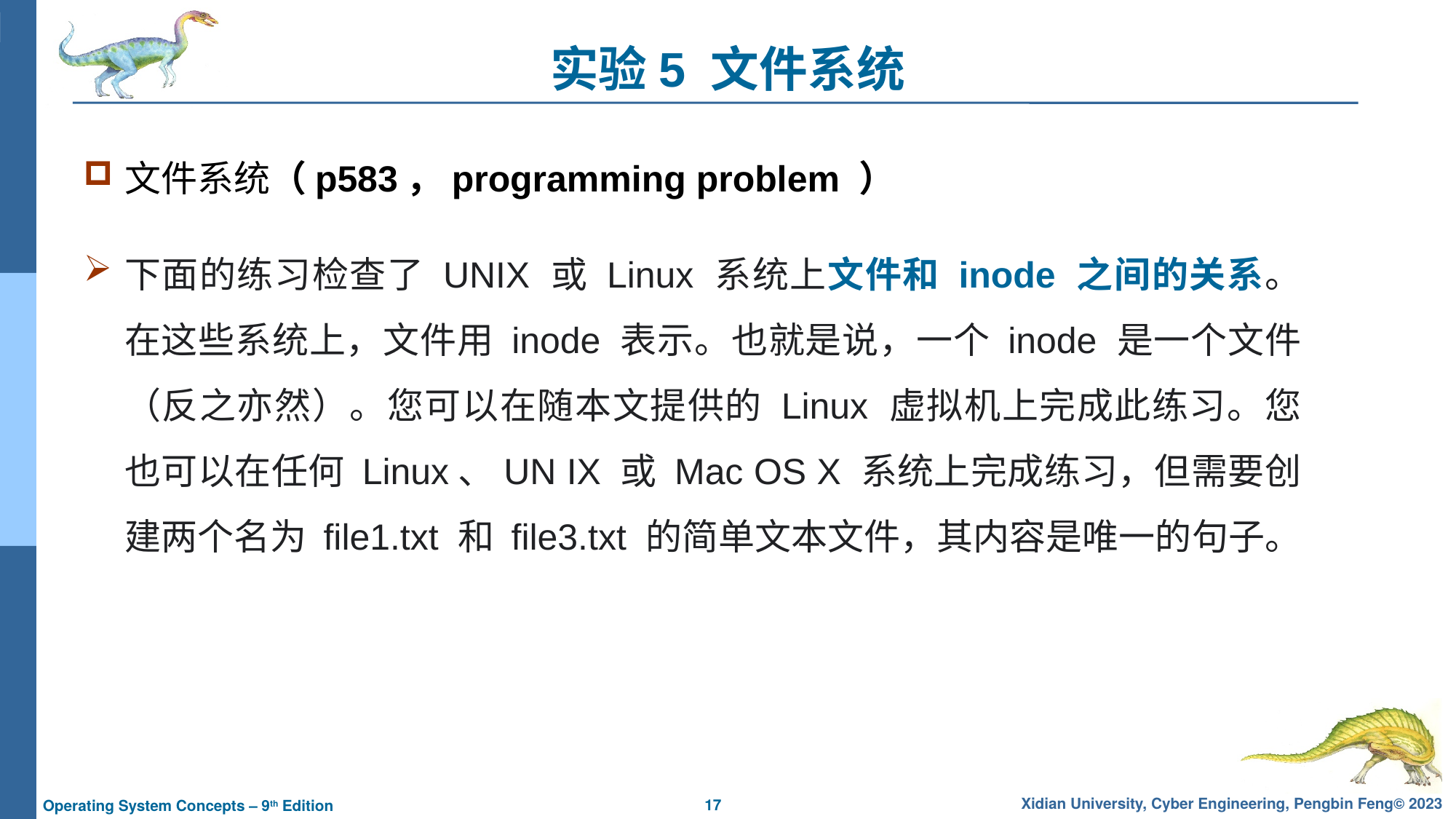

# 实验5 文件系统
文件系统（p583，programming problem ）
下面的练习检查了 UNIX 或 Linux 系统上文件和 inode 之间的关系。在这些系统上，文件用 inode 表示。也就是说，一个 inode 是一个文件（反之亦然）。您可以在随本文提供的 Linux 虚拟机上完成此练习。您也可以在任何 Linux、UN IX 或 Mac OS X 系统上完成练习，但需要创建两个名为 file1.txt 和 file3.txt 的简单文本文件，其内容是唯一的句子。